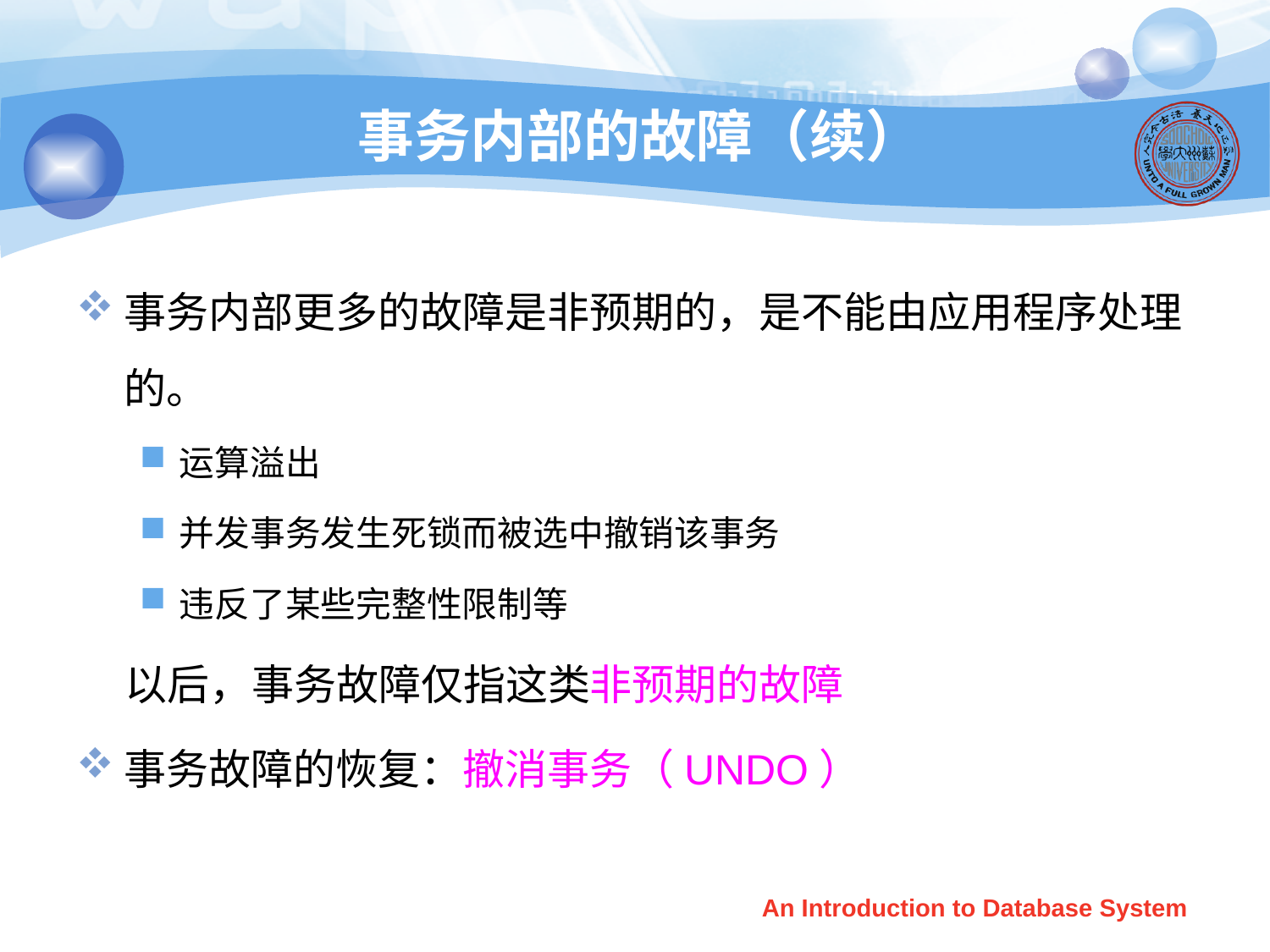

# 事务内部的故障（续）
事务内部更多的故障是非预期的，是不能由应用程序处理的。
运算溢出
并发事务发生死锁而被选中撤销该事务
违反了某些完整性限制等
    以后，事务故障仅指这类非预期的故障
事务故障的恢复：撤消事务（UNDO）
An Introduction to Database System